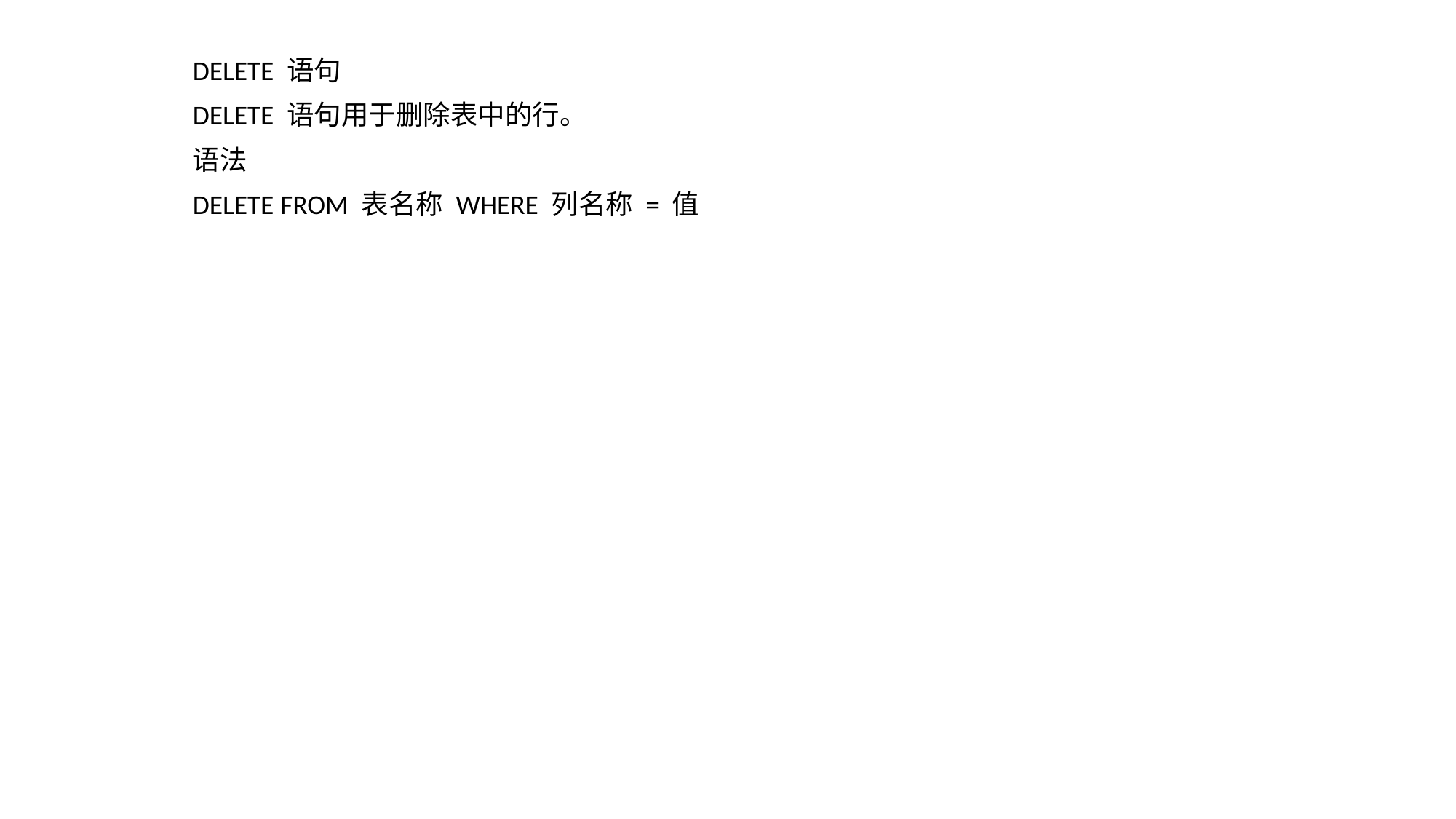

DELETE 语句
DELETE 语句用于删除表中的行。
语法
DELETE FROM 表名称 WHERE 列名称 = 值